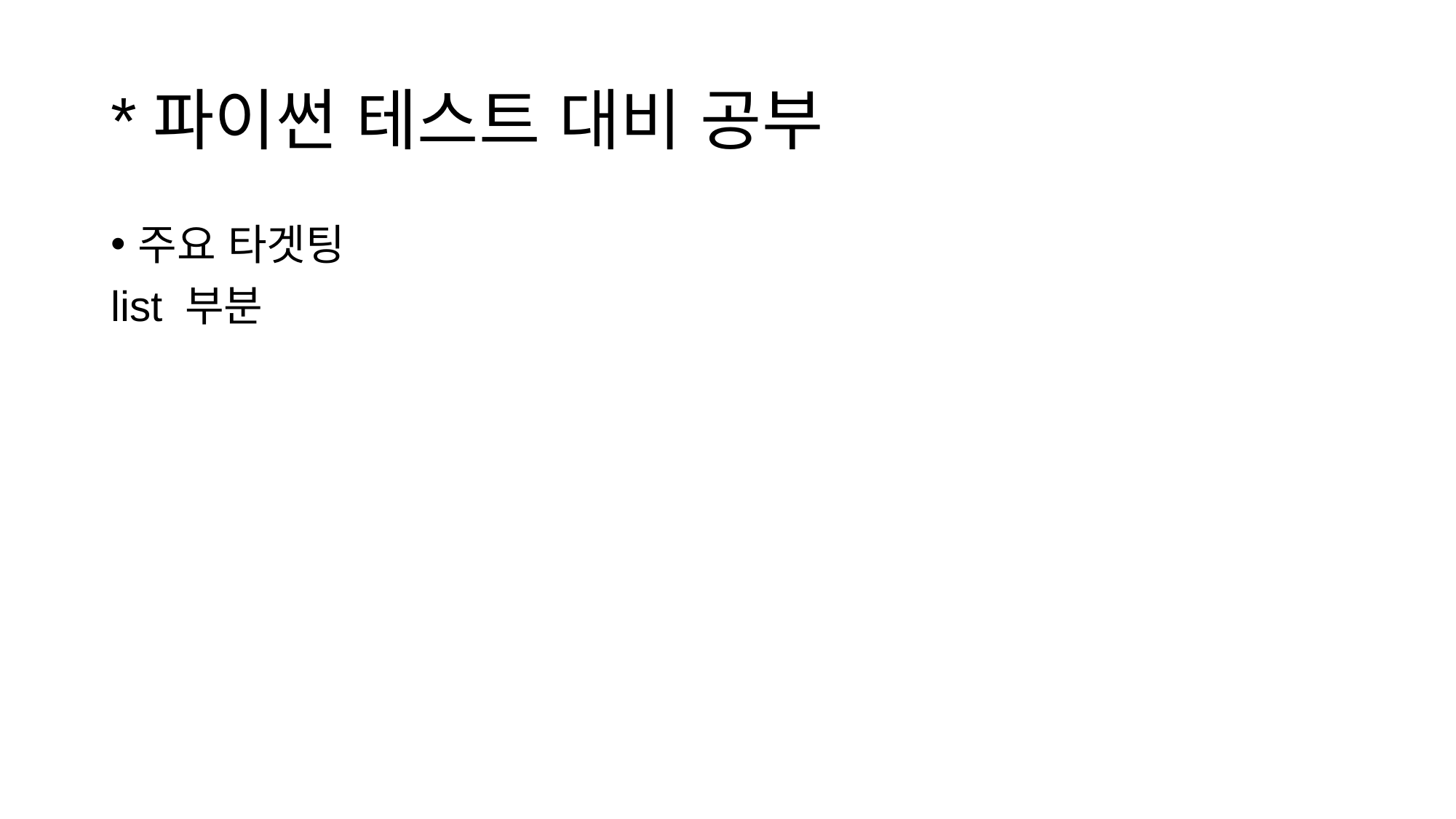

# *파이썬 테스트 대비 공부
주요 타겟팅
list 부분